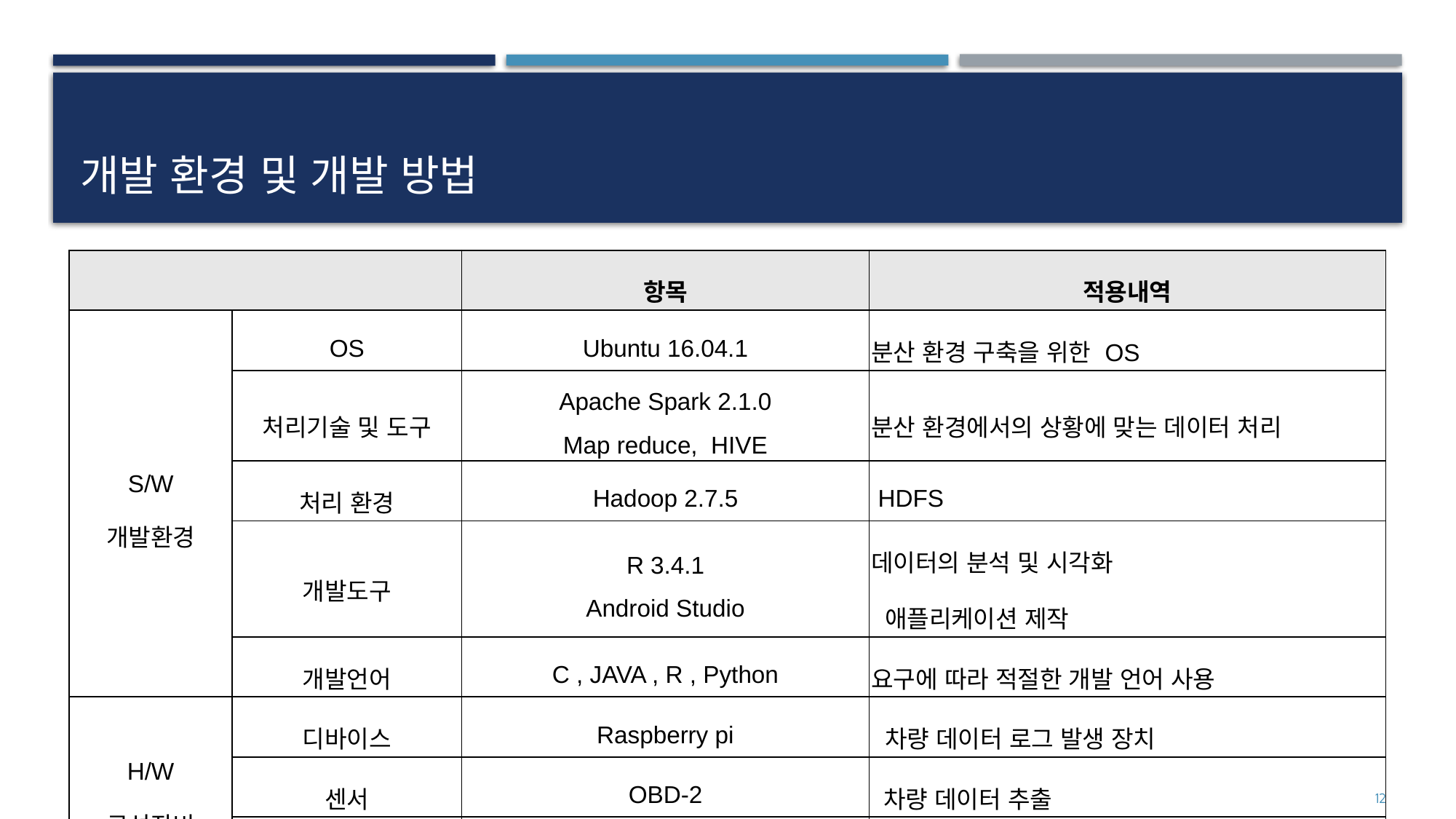

# 개발 환경 및 개발 방법
|  |  | 항목 | 적용내역 |
| --- | --- | --- | --- |
| S/W 개발환경 | OS | Ubuntu 16.04.1 | 분산 환경 구축을 위한 OS |
|  | 처리기술 및 도구 | Apache Spark 2.1.0 Map reduce, HIVE | 분산 환경에서의 상황에 맞는 데이터 처리 |
|  | 처리 환경 | Hadoop 2.7.5 | HDFS |
|  | 개발도구 | R 3.4.1 Android Studio | 데이터의 분석 및 시각화 애플리케이션 제작 |
|  | 개발언어 | C , JAVA , R , Python | 요구에 따라 적절한 개발 언어 사용 |
| H/W 구성장비 | 디바이스 | Raspberry pi | 차량 데이터 로그 발생 장치 |
|  | 센서 | OBD-2 | 차량 데이터 추출 |
|  | 통신 | Bluetooth, 유선 lan |  |
12